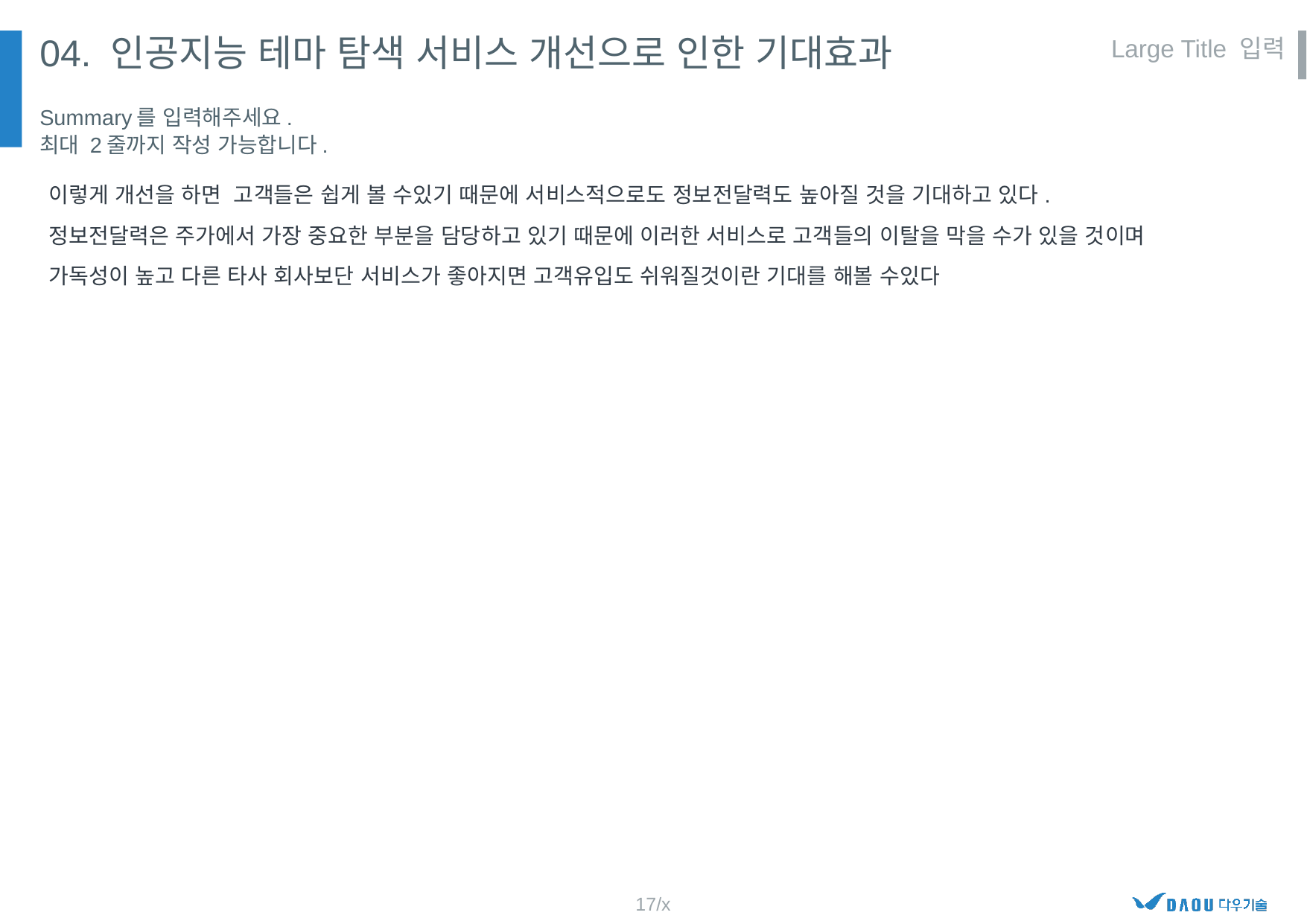

04. 인공지능 테마 탐색 서비스 개선으로 인한 기대효과
Large Title 입력
Summary를 입력해주세요.
최대 2줄까지 작성 가능합니다.
이렇게 개선을 하면  고객들은 쉽게 볼 수있기 때문에 서비스적으로도 정보전달력도 높아질 것을 기대하고 있다.
정보전달력은 주가에서 가장 중요한 부분을 담당하고 있기 때문에 이러한 서비스로 고객들의 이탈을 막을 수가 있을 것이며
가독성이 높고 다른 타사 회사보단 서비스가 좋아지면 고객유입도 쉬워질것이란 기대를 해볼 수있다